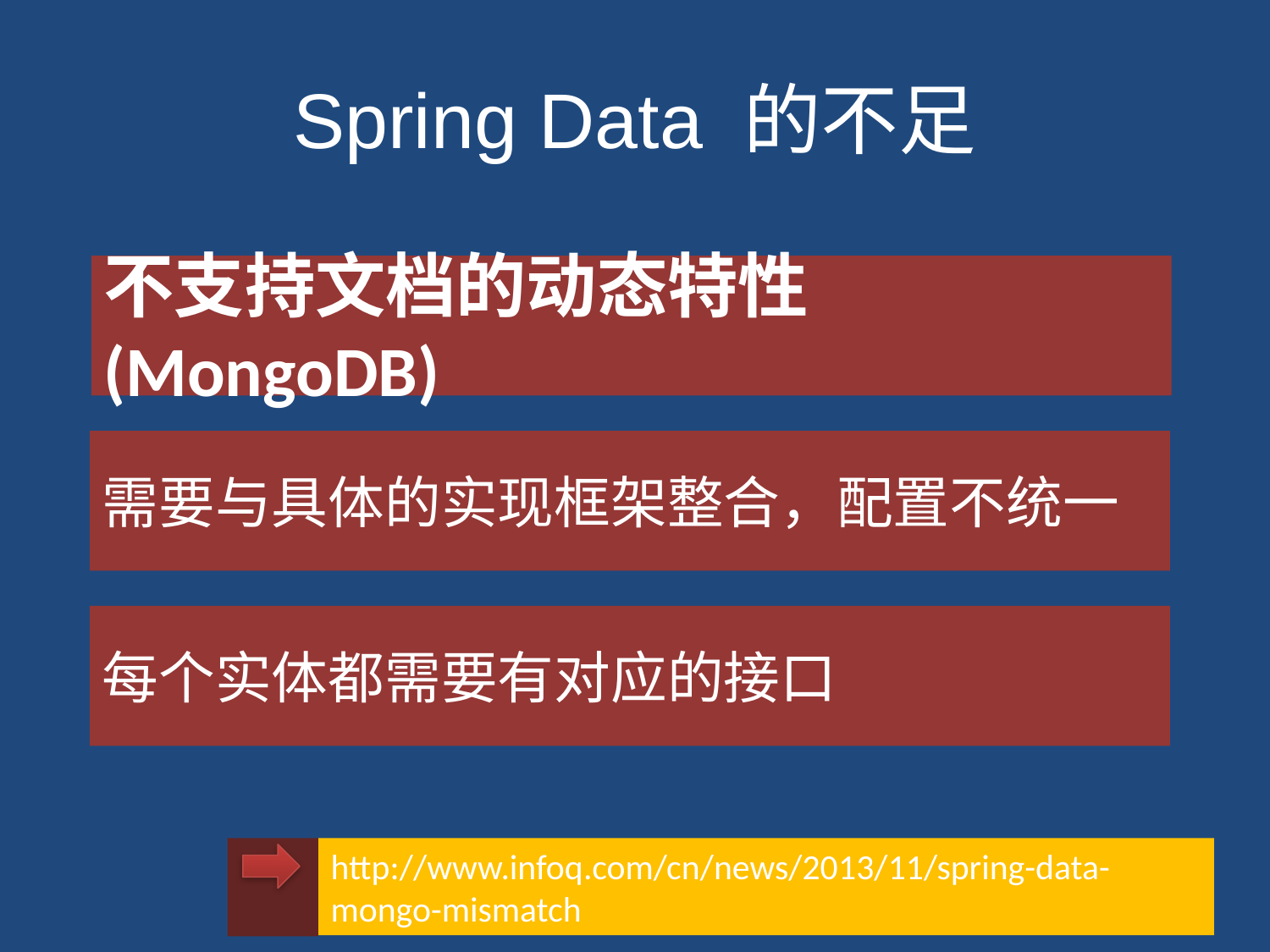

# Spring Data 的不足
不支持文档的动态特性(MongoDB)
需要与具体的实现框架整合，配置不统一
每个实体都需要有对应的接口

http://www.infoq.com/cn/news/2013/11/spring-data-mongo-mismatch